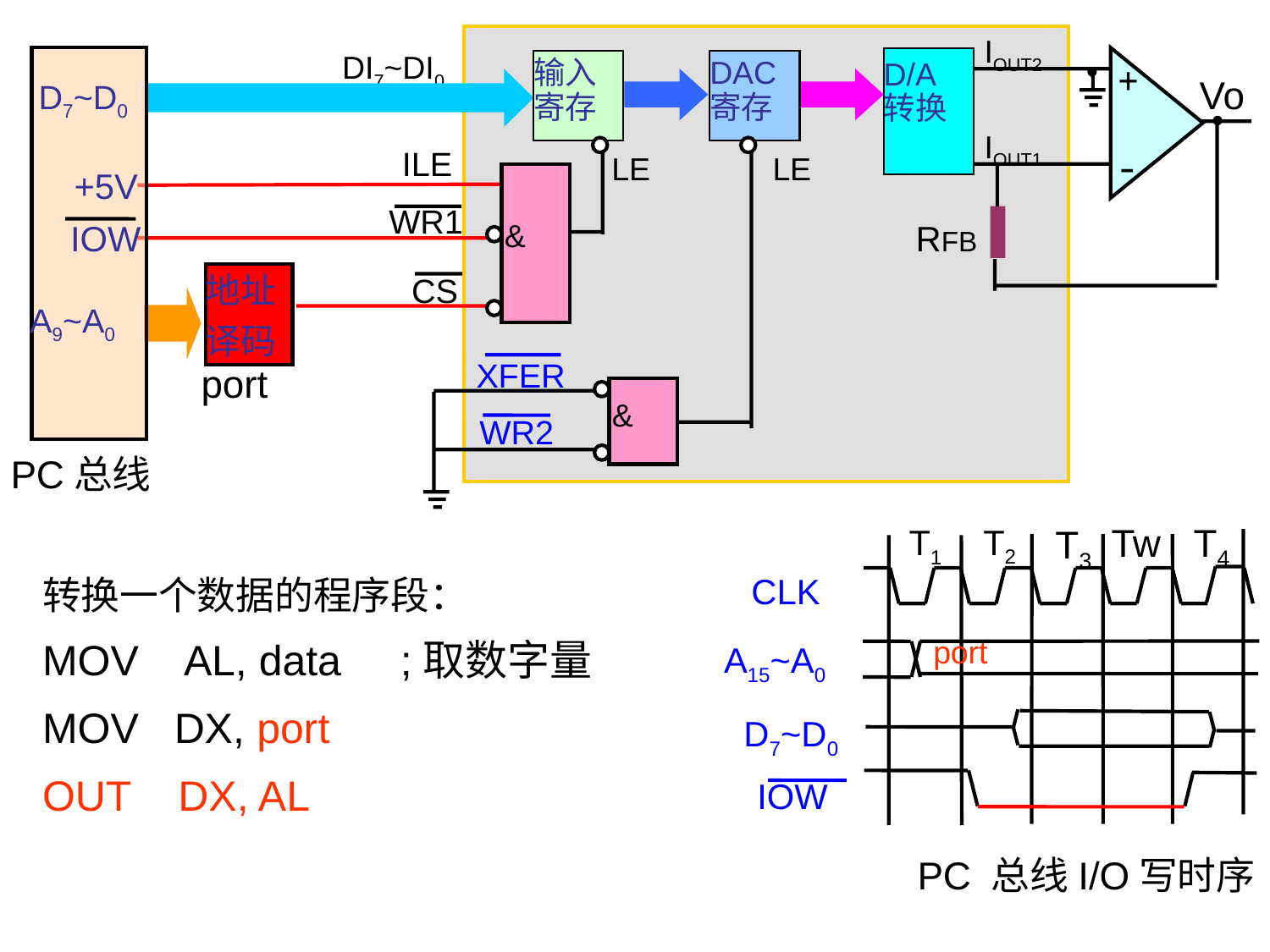

IOUT2

DI7~DI0
D/A
转换
输入
寄存
DAC
寄存
+

Vo

D7~D0

IOUT1

ILE

-

LE
LE

+5V

&
WR1

IOW
RFB

地址
译码
CS

A9~A0

XFER

port
&

WR2

PC总线

Tw
T4
T2
T3
T1

CLK

port
A15~A0

D7~D0

IOW

PC 总线I/O写时序
转换一个数据的程序段：
MOV    AL, data     ;取数字量
MOV   DX, port
OUT    DX, AL
29